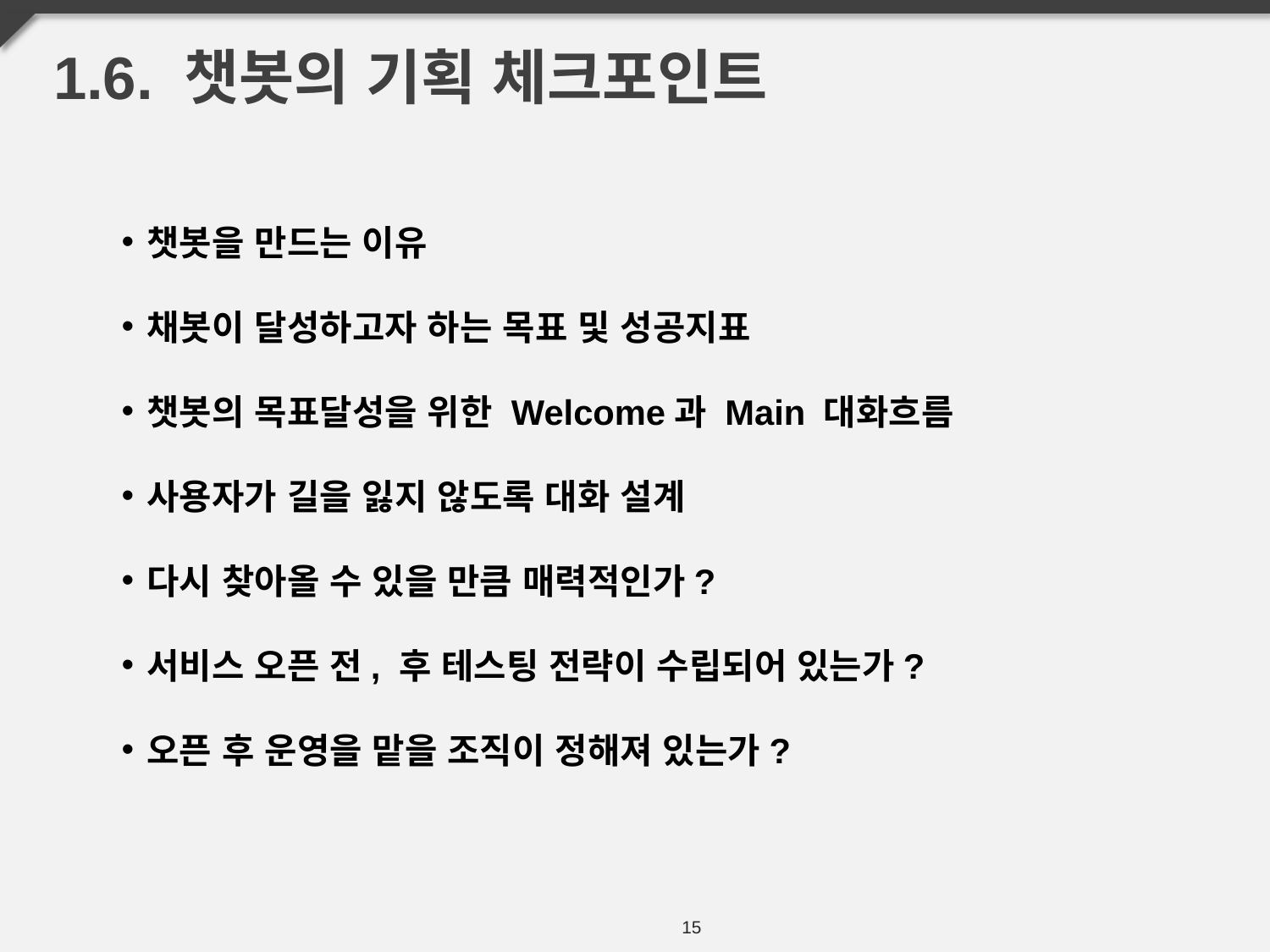

1.6. 챗봇의 기획 체크포인트
챗봇을 만드는 이유
채봇이 달성하고자 하는 목표 및 성공지표
챗봇의 목표달성을 위한 Welcome과 Main 대화흐름
사용자가 길을 잃지 않도록 대화 설계
다시 찾아올 수 있을 만큼 매력적인가?
서비스 오픈 전, 후 테스팅 전략이 수립되어 있는가?
오픈 후 운영을 맡을 조직이 정해져 있는가?
15